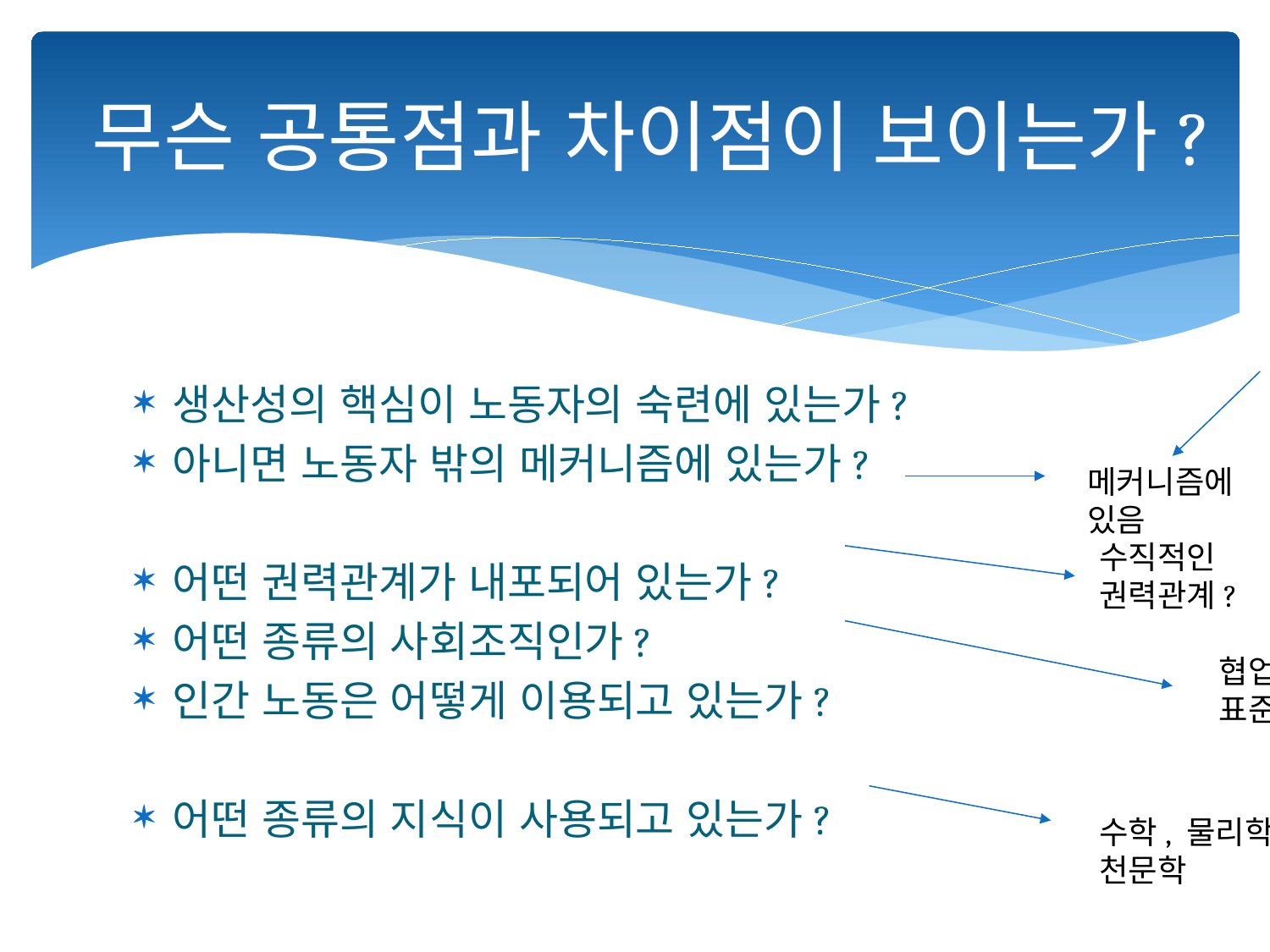

# 무슨 공통점과 차이점이 보이는가?
조직
생산성의 핵심이 노동자의 숙련에 있는가?
아니면 노동자 밖의 메커니즘에 있는가?

어떤 권력관계가 내포되어 있는가?
어떤 종류의 사회조직인가?
인간 노동은 어떻게 이용되고 있는가?

어떤 종류의 지식이 사용되고 있는가?
권력자가 일의 효율성을 바꿀 수 있다?
메커니즘에 있음
수직적인
권력관계?
협업과 분업
표준화,정형화
수학, 물리학,건축학,천문학